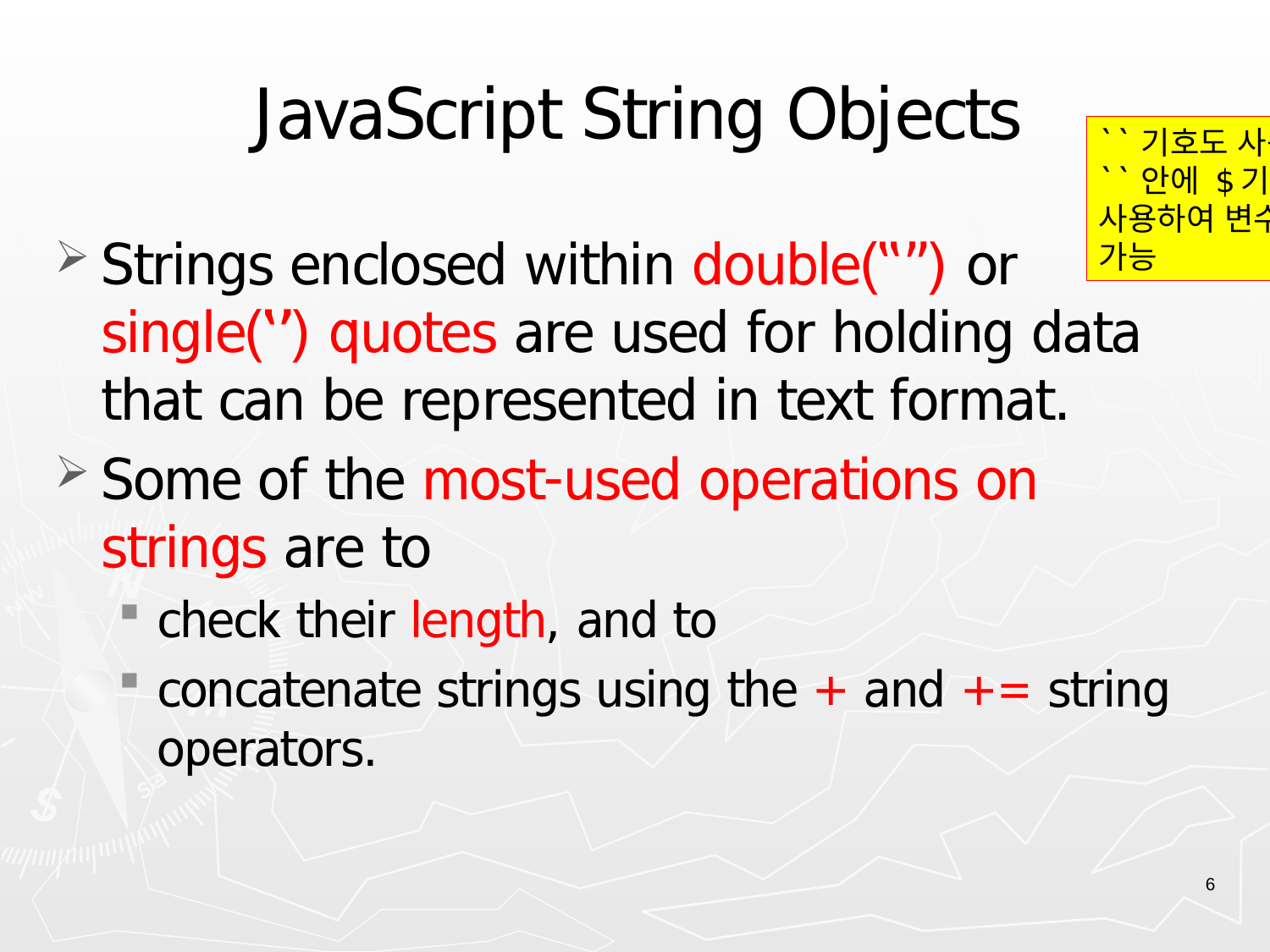

# JavaScript String Objects
``기호도 사용가능
``안에 $기호를 사용하여 변수 참조 가능
Strings enclosed within double(“”) or single(‘’) quotes are used for holding data that can be represented in text format.
Some of the most-used operations on strings are to
check their length, and to
concatenate strings using the + and += string operators.
6